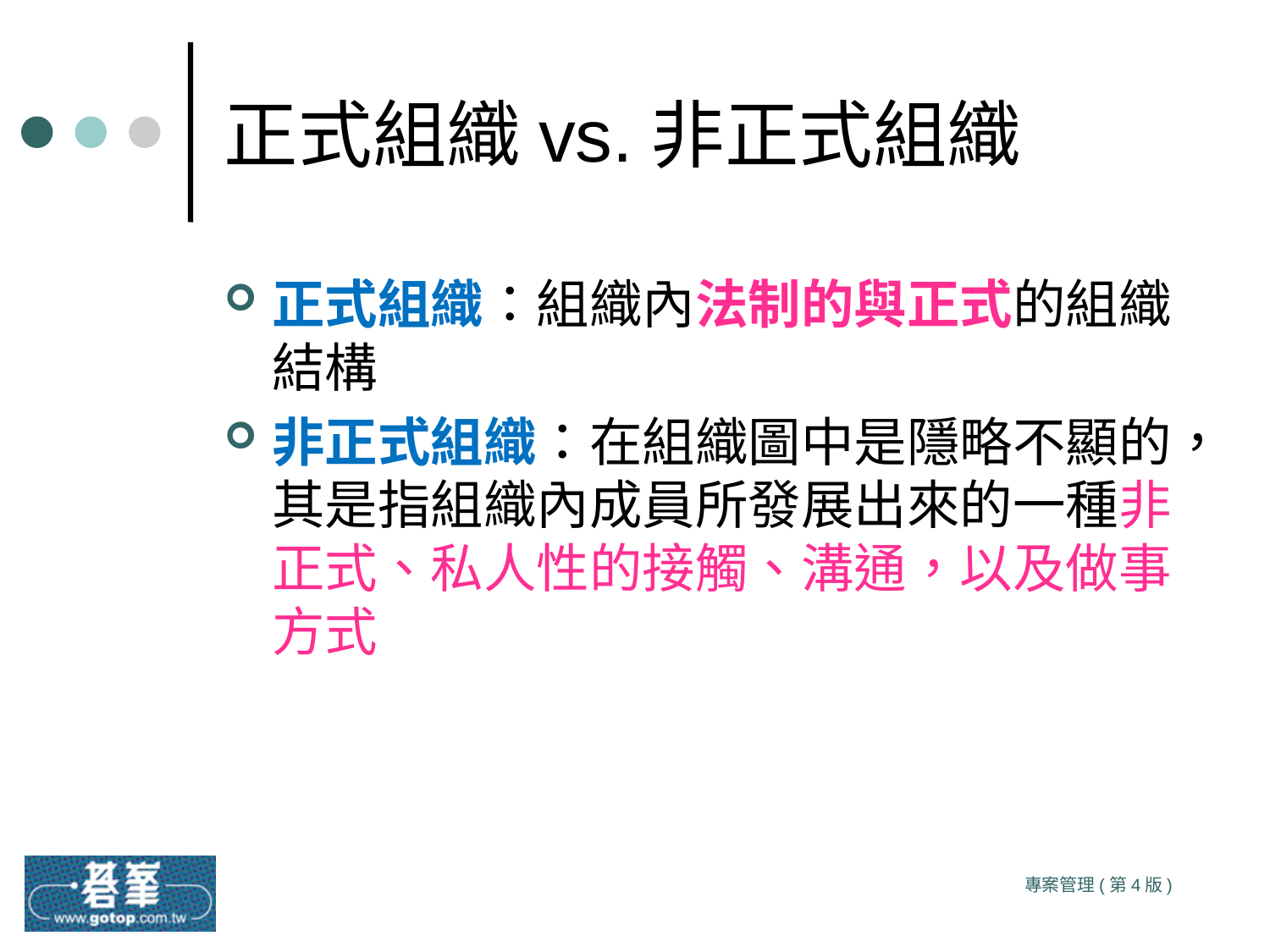

# 正式組織vs.非正式組織
正式組織：組織內法制的與正式的組織結構
非正式組織：在組織圖中是隱略不顯的，其是指組織內成員所發展出來的一種非正式、私人性的接觸、溝通，以及做事方式
專案管理(第4版)